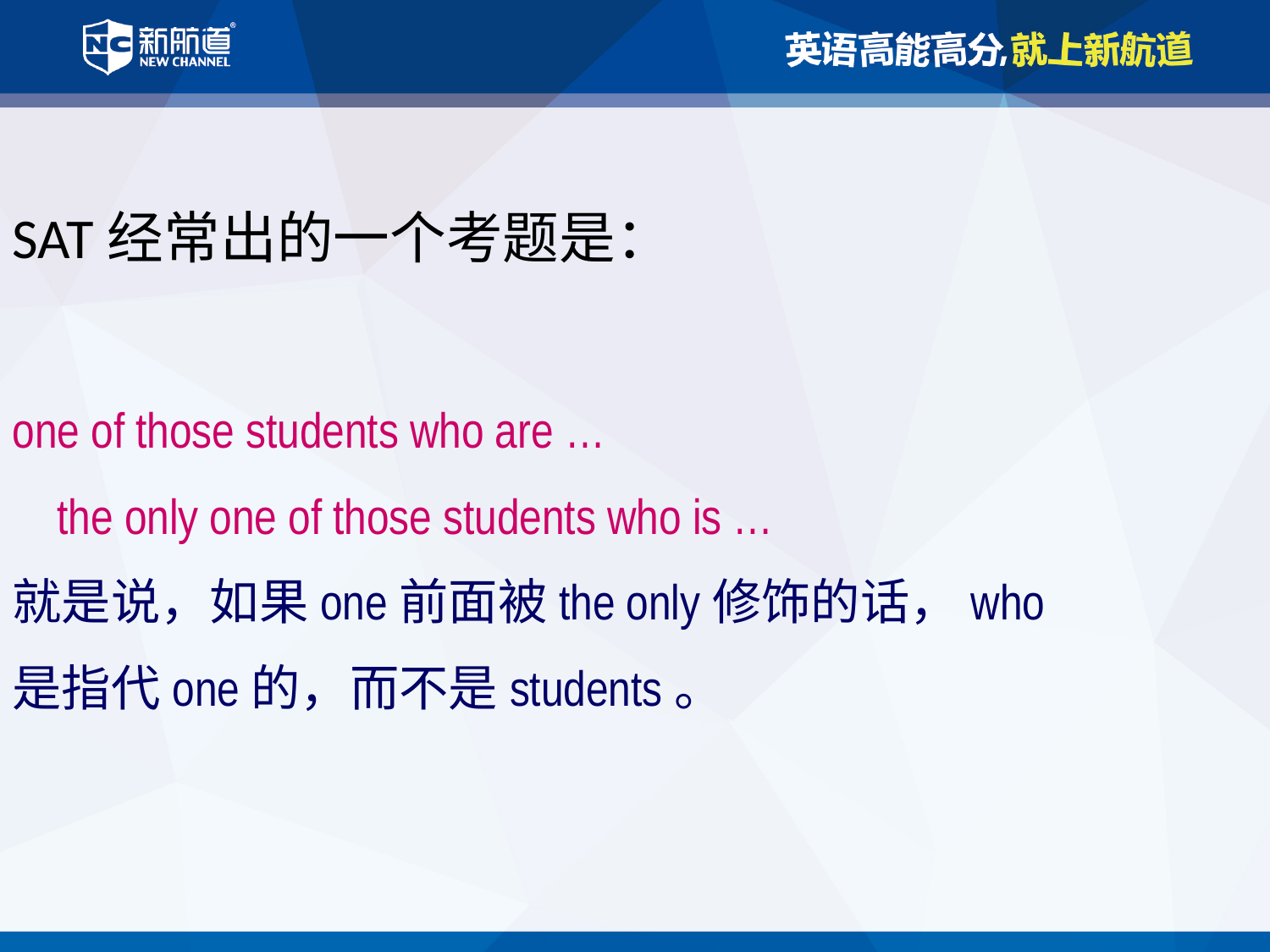

SAT经常出的一个考题是：
one of those students who are …
    the only one of those students who is …
就是说，如果one前面被the only修饰的话，who是指代one的，而不是students。